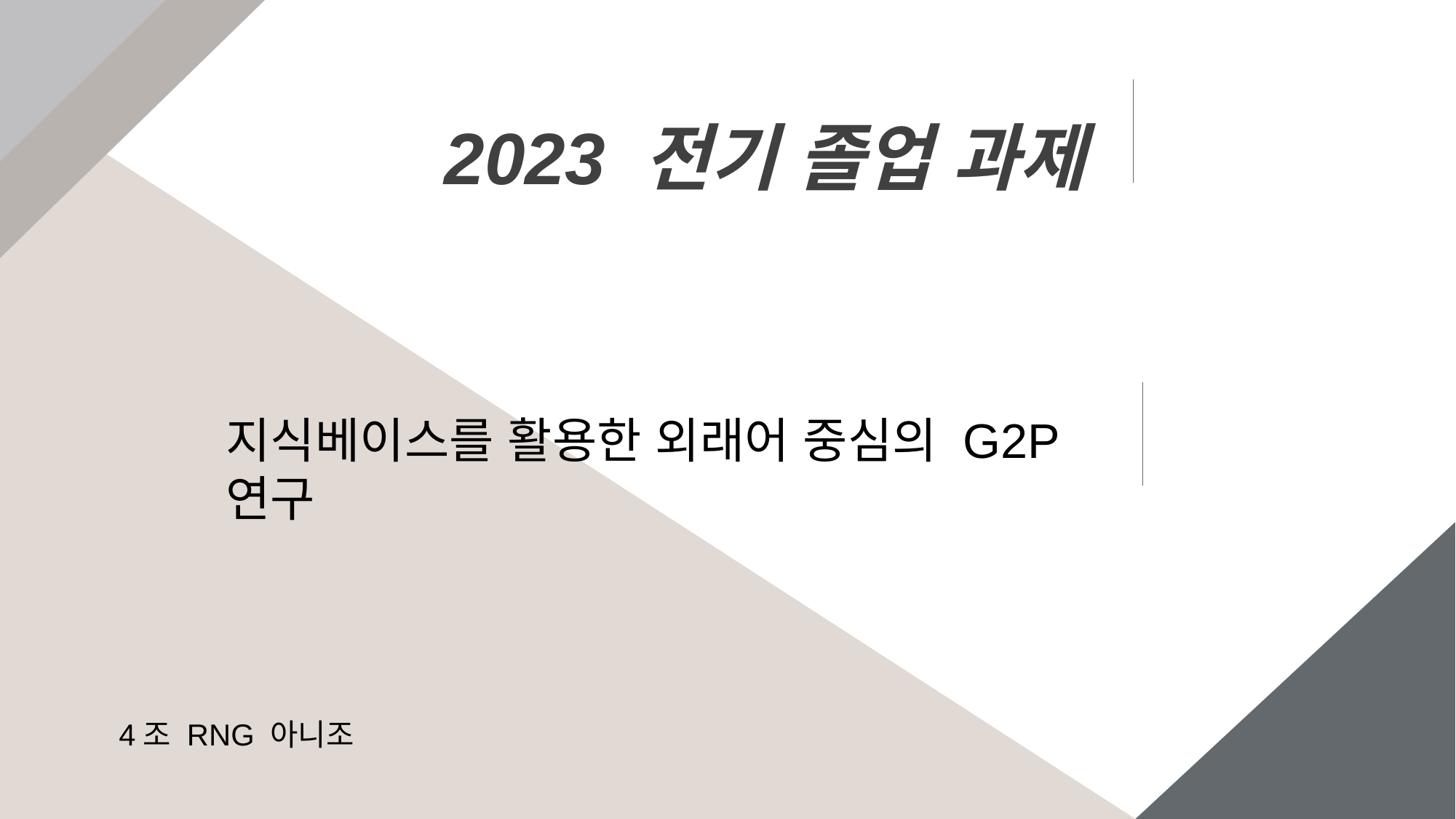

2023 전기 졸업 과제

지식베이스를 활용한 외래어 중심의 G2P 연구

4조 RNG 아니조